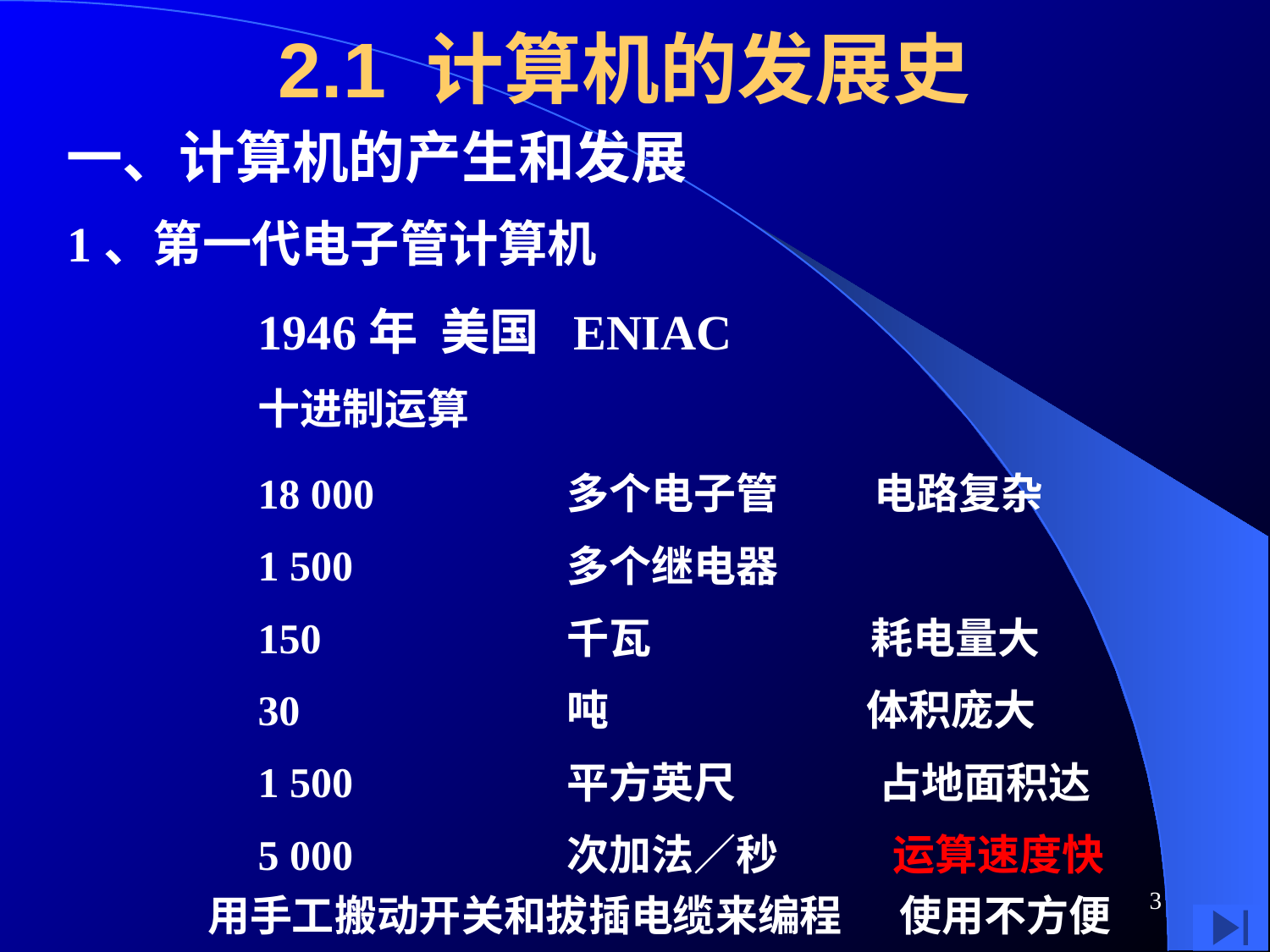

# 2.1 计算机的发展史
一、计算机的产生和发展
1、第一代电子管计算机
1946年  美国  ENIAC
十进制运算
18 000
多个电子管          电路复杂
1 500
多个继电器
150
千瓦                       耗电量大
30
吨                           体积庞大
1 500
平方英尺               占地面积达
5 000
次加法／秒            运算速度快
3
用手工搬动开关和拔插电缆来编程      使用不方便